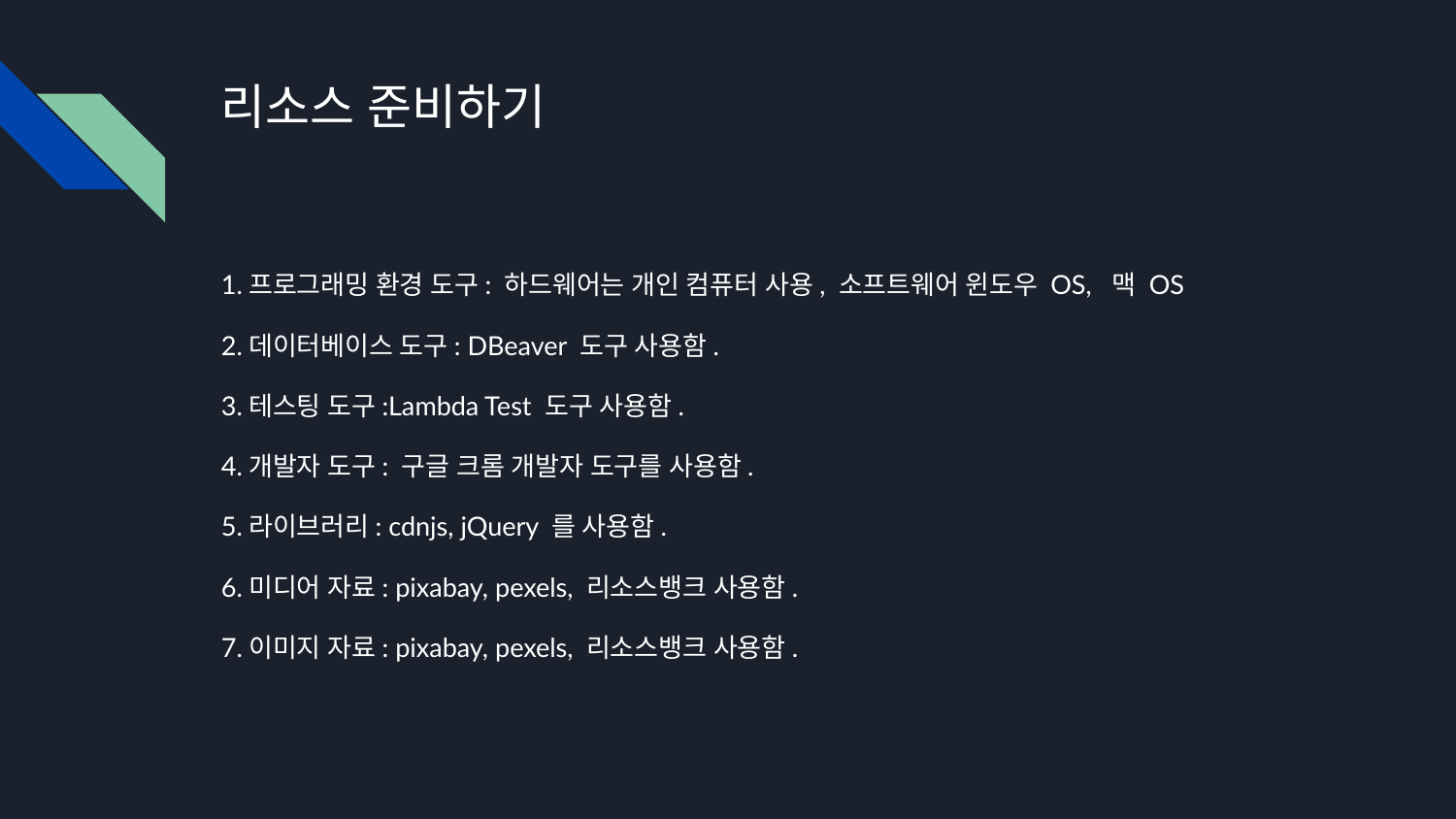

# 리소스 준비하기
1.프로그래밍 환경 도구: 하드웨어는 개인 컴퓨터 사용, 소프트웨어 윈도우 OS,  맥 OS
2.데이터베이스 도구: DBeaver 도구 사용함.
3.테스팅 도구:Lambda Test 도구 사용함.
4.개발자 도구: 구글 크롬 개발자 도구를 사용함.
5.라이브러리: cdnjs, jQuery 를 사용함.
6.미디어 자료: pixabay, pexels, 리소스뱅크 사용함.
7.이미지 자료: pixabay, pexels, 리소스뱅크 사용함.